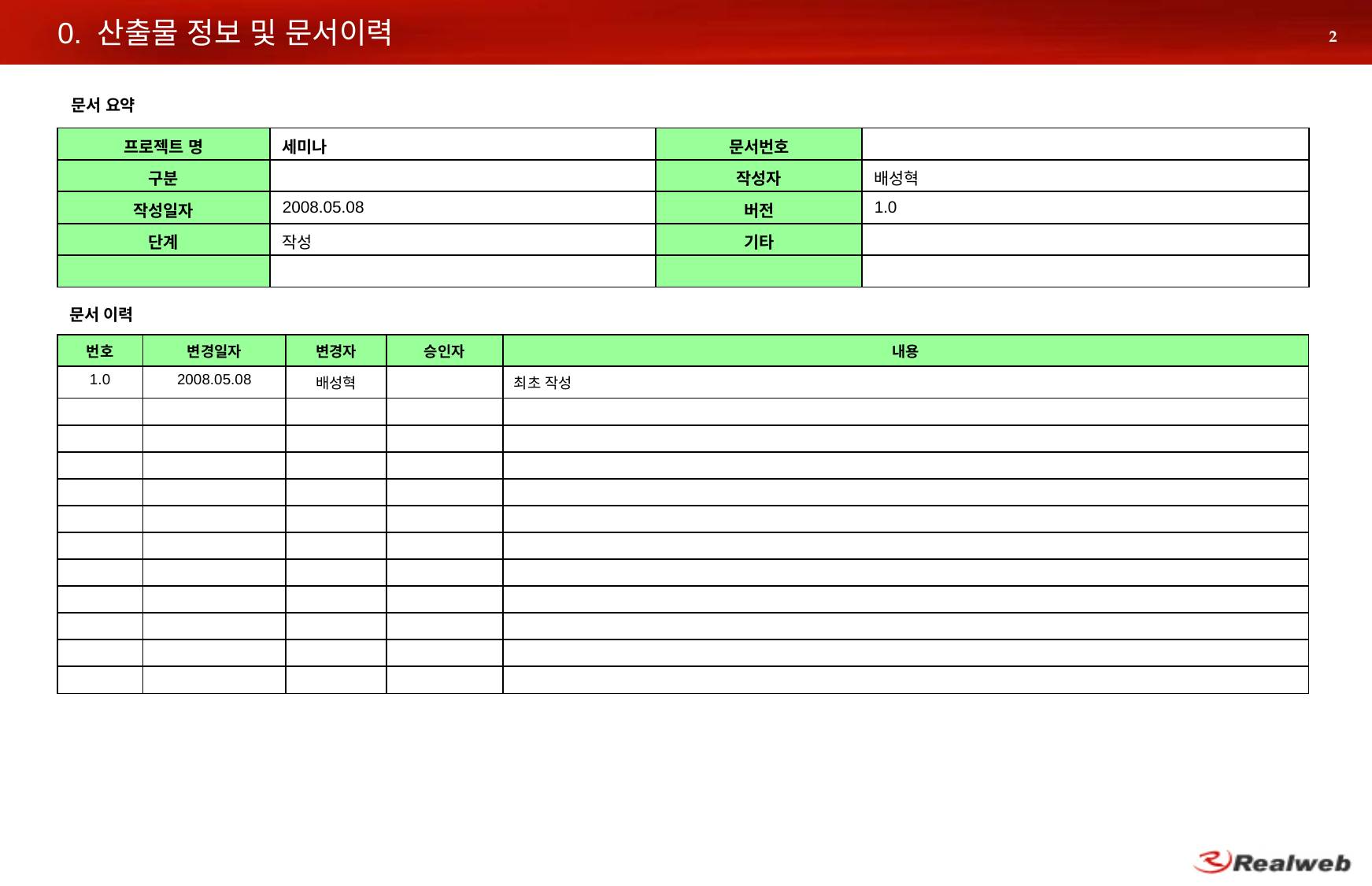

# 0. 산출물 정보 및 문서이력
2
문서 요약
| 프로젝트 명 | 세미나 | 문서번호 |  |
| --- | --- | --- | --- |
| 구분 |  | 작성자 | 배성혁 |
| 작성일자 | 2008.05.08 | 버전 | 1.0 |
| 단계 | 작성 | 기타 |  |
|  |  |  |  |
문서 이력
| 번호 | 변경일자 | 변경자 | 승인자 | 내용 |
| --- | --- | --- | --- | --- |
| 1.0 | 2008.05.08 | 배성혁 |  | 최초 작성 |
|  |  |  |  |  |
|  |  |  |  |  |
|  |  |  |  |  |
|  |  |  |  |  |
|  |  |  |  |  |
|  |  |  |  |  |
|  |  |  |  |  |
|  |  |  |  |  |
|  |  |  |  |  |
|  |  |  |  |  |
|  |  |  |  |  |